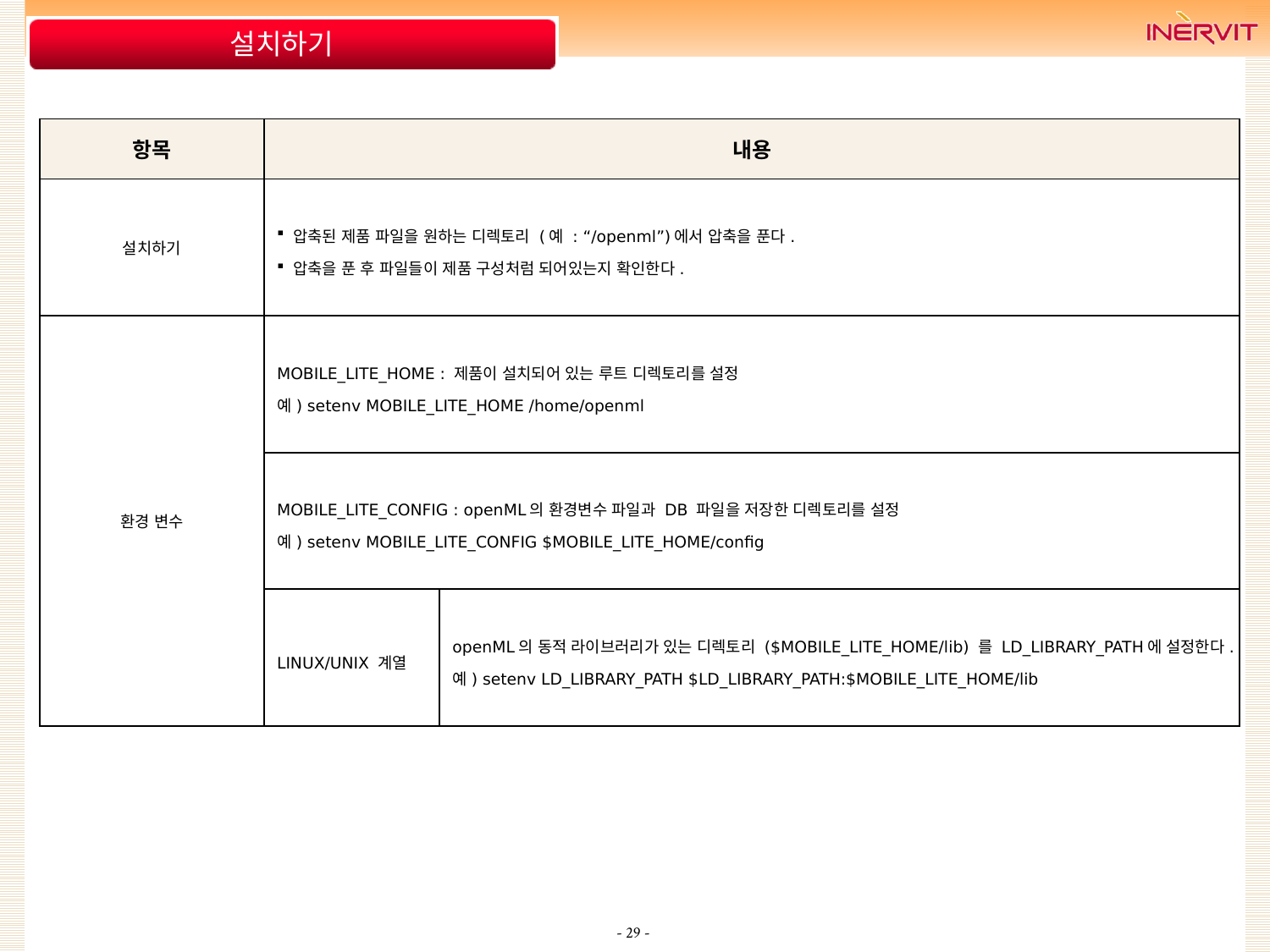

# 설치하기
| 항목 | 내용 |  |
| --- | --- | --- |
| 설치하기 | 압축된 제품 파일을 원하는 디렉토리 (예 : “/openml”)에서 압축을 푼다. 압축을 푼 후 파일들이 제품 구성처럼 되어있는지 확인한다. |  |
| 환경 변수 | MOBILE\_LITE\_HOME : 제품이 설치되어 있는 루트 디렉토리를 설정 예) setenv MOBILE\_LITE\_HOME /home/openml |  |
|  | MOBILE\_LITE\_CONFIG : openML의 환경변수 파일과 DB 파일을 저장한 디렉토리를 설정 예) setenv MOBILE\_LITE\_CONFIG $MOBILE\_LITE\_HOME/config |  |
|  | LINUX/UNIX 계열 | openML의 동적 라이브러리가 있는 디렉토리 ($MOBILE\_LITE\_HOME/lib) 를 LD\_LIBRARY\_PATH에 설정한다. 예) setenv LD\_LIBRARY\_PATH $LD\_LIBRARY\_PATH:$MOBILE\_LITE\_HOME/lib |
- 29 -